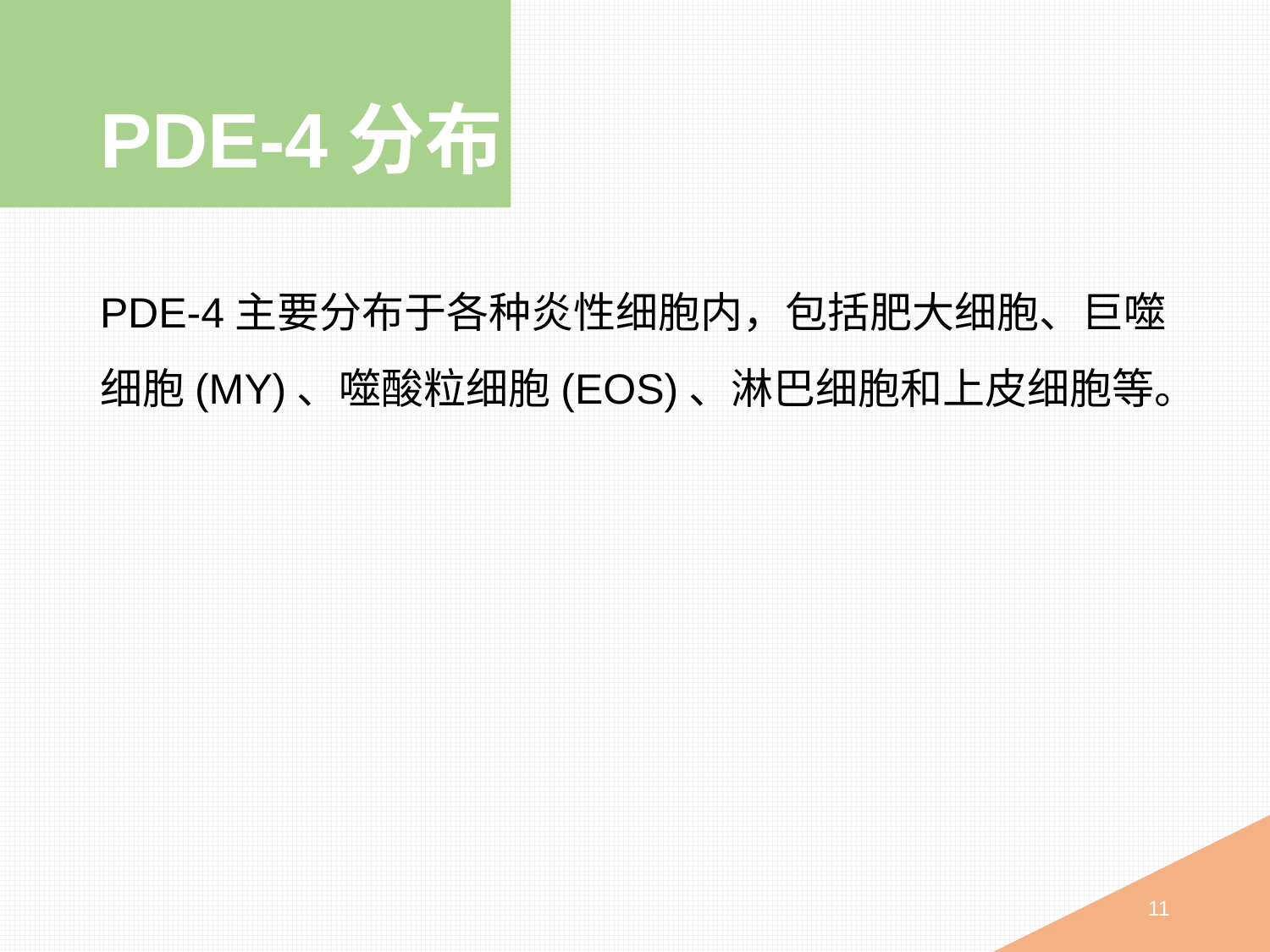

# PDE-4分布
PDE-4主要分布于各种炎性细胞内，包括肥大细胞、巨噬细胞(MΥ)、噬酸粒细胞(EOS)、淋巴细胞和上皮细胞等。

11